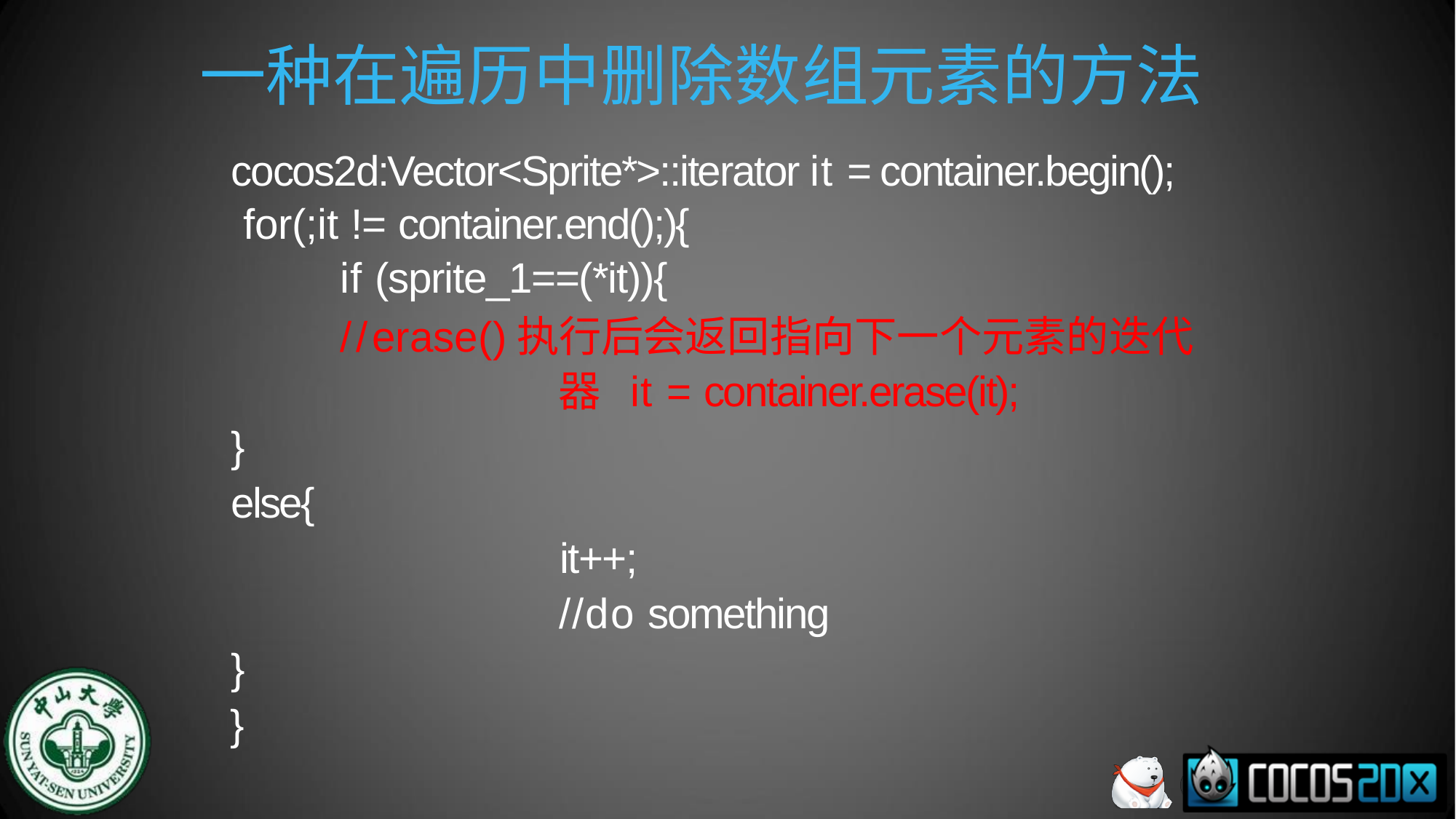

# 一种在遍历中删除数组元素的方法
cocos2d:Vector<Sprite*>::iterator it = container.begin();  for(;it != container.end();){
if (sprite_1==(*it)){
//erase()执行后会返回指向下一个元素的迭代器  it = container.erase(it);
}
else{
it++;
//do something
}
}